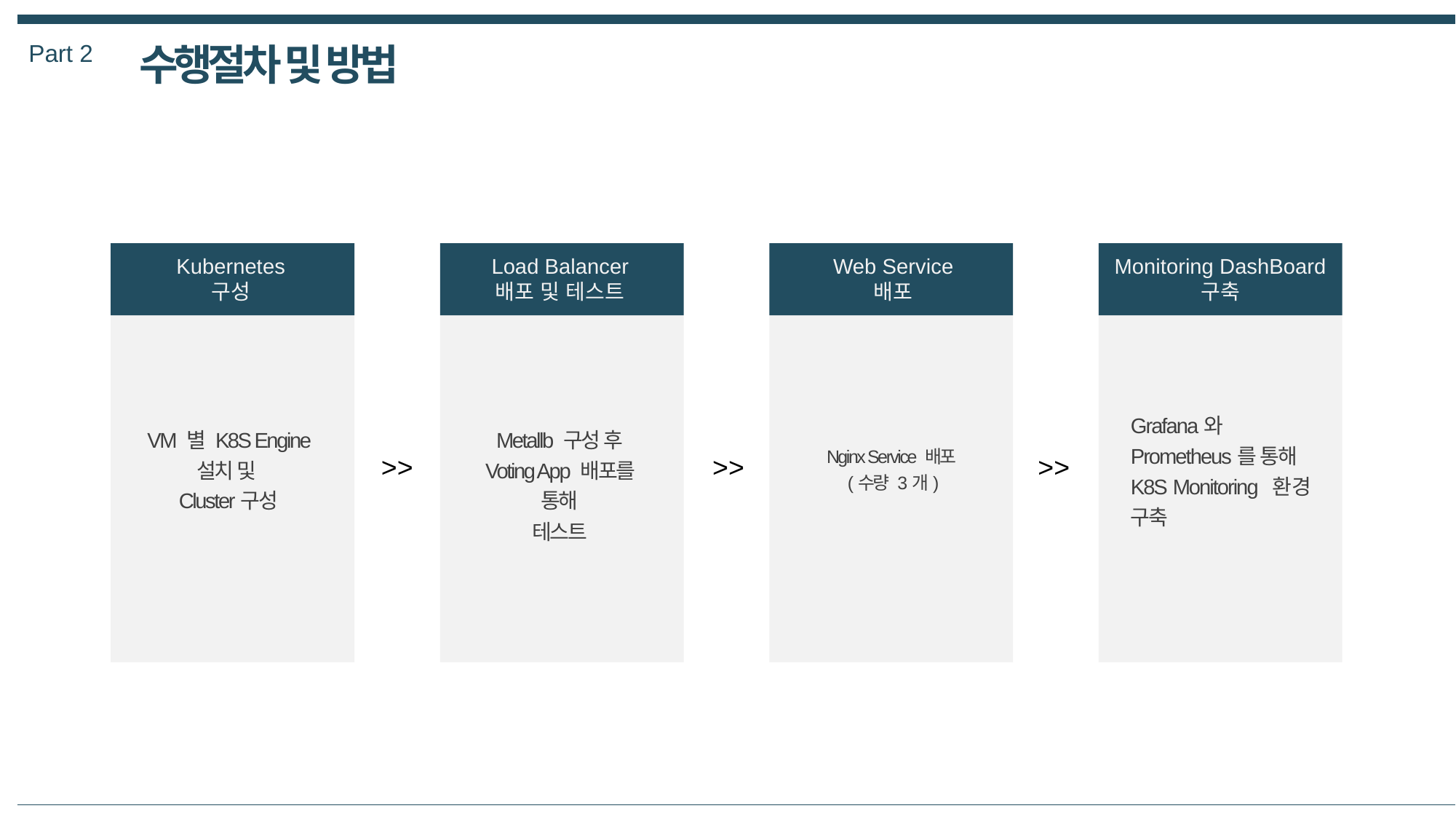

Part 2
수행절차 및 방법

Load Balancer
배포 및 테스트
Metallb 구성 후
Voting App 배포를 통해
테스트

Web Service
배포
Nginx Service 배포
(수량 3개)

Monitoring DashBoard
구축
Grafana와
Prometheus를 통해
K8S Monitoring 환경 구축

Kubernetes
구성
VM 별 K8S Engine 설치 및
Cluster구성
>>
>>
>>